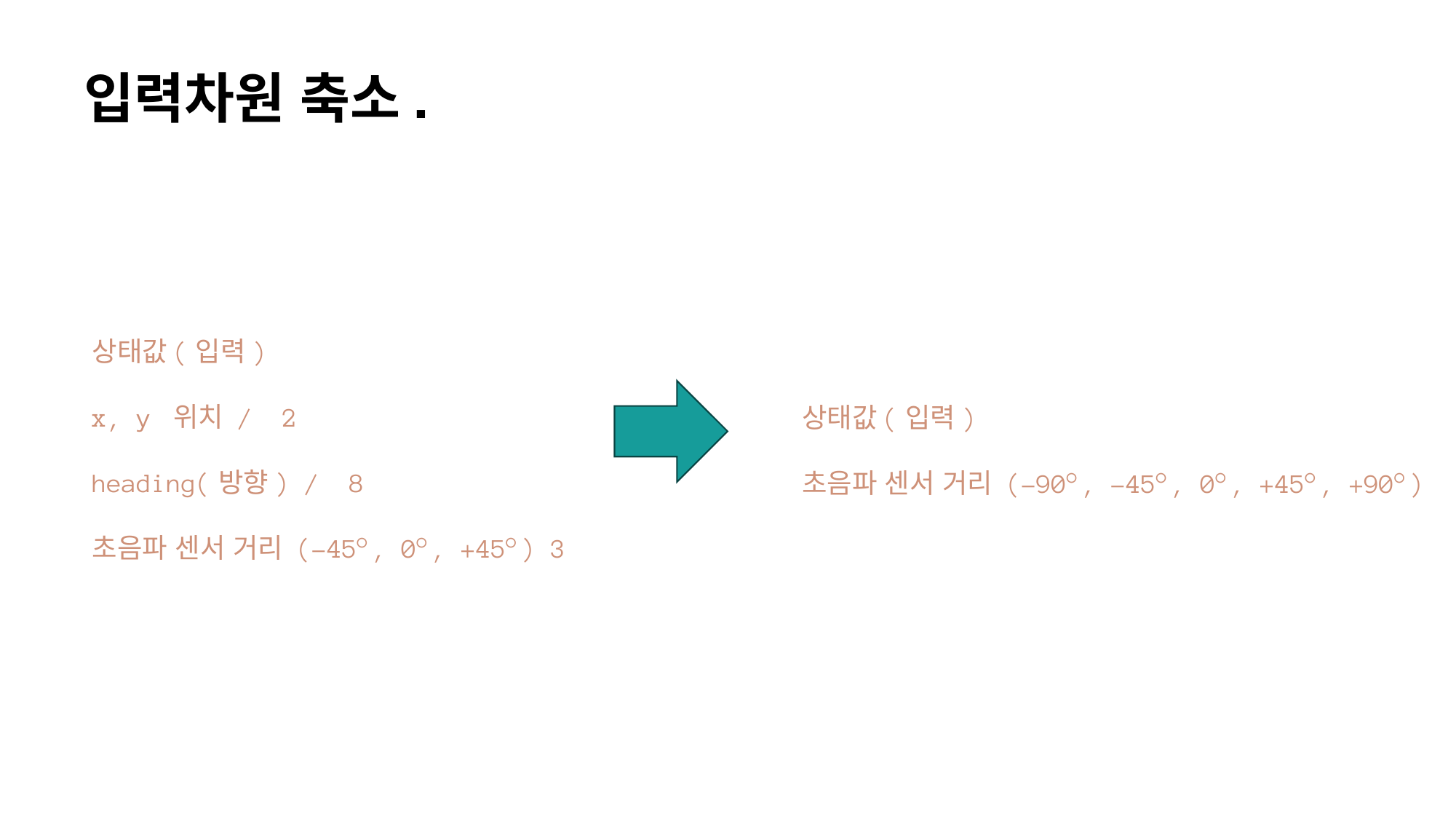

# 입력차원 축소.
상태값(입력)

x, y 위치 /  2

heading(방향) /  8

초음파 센서 거리 (-45°, 0°, +45°) 3

상태값(입력)

초음파 센서 거리 (-90°, -45°, 0°, +45°, +90°)